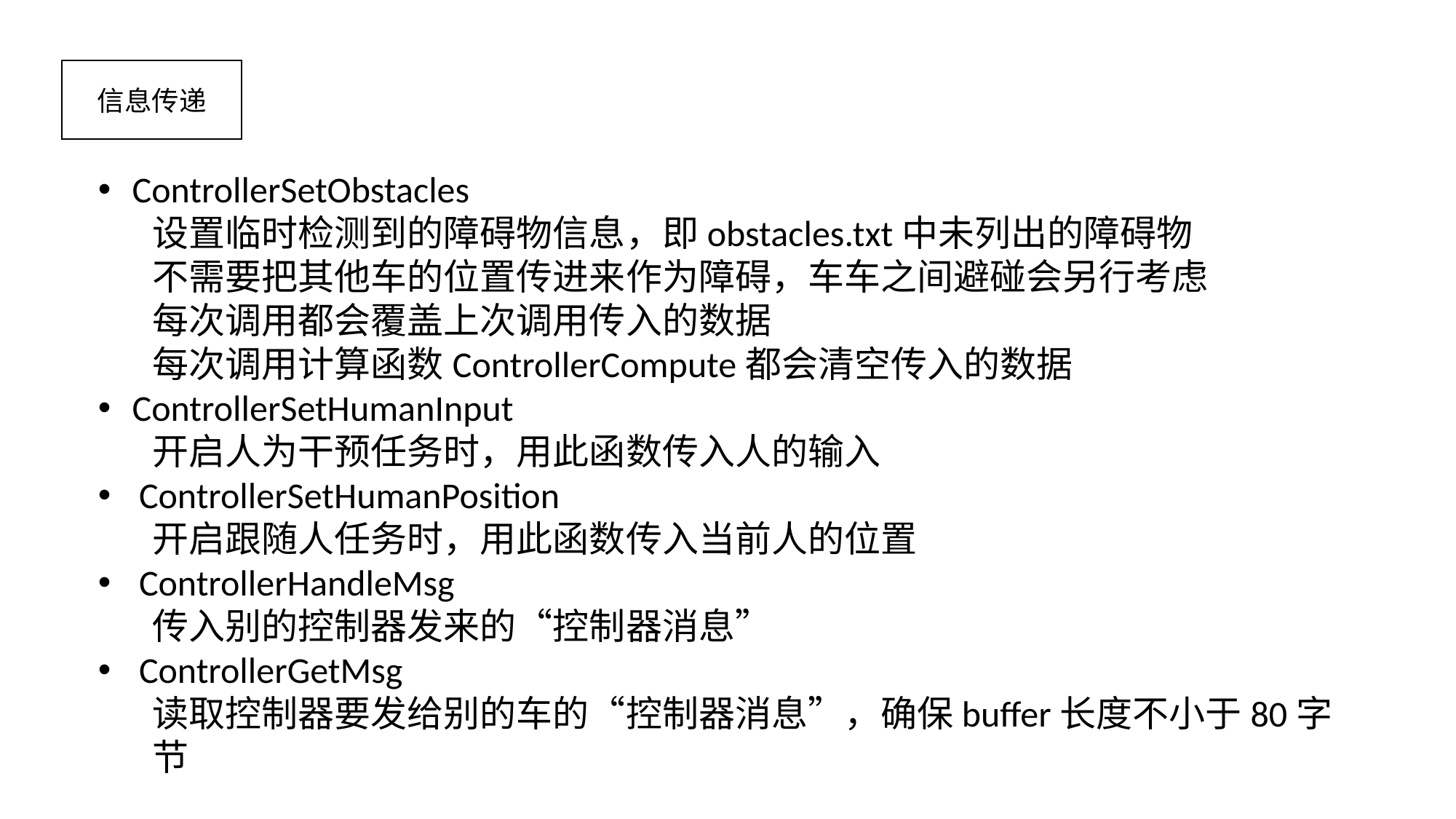

信息传递
ControllerSetObstacles
设置临时检测到的障碍物信息，即obstacles.txt中未列出的障碍物
不需要把其他车的位置传进来作为障碍，车车之间避碰会另行考虑
每次调用都会覆盖上次调用传入的数据
每次调用计算函数ControllerCompute都会清空传入的数据
ControllerSetHumanInput
开启人为干预任务时，用此函数传入人的输入
ControllerSetHumanPosition
开启跟随人任务时，用此函数传入当前人的位置
ControllerHandleMsg
传入别的控制器发来的“控制器消息”
ControllerGetMsg
读取控制器要发给别的车的“控制器消息”，确保buffer长度不小于80字节